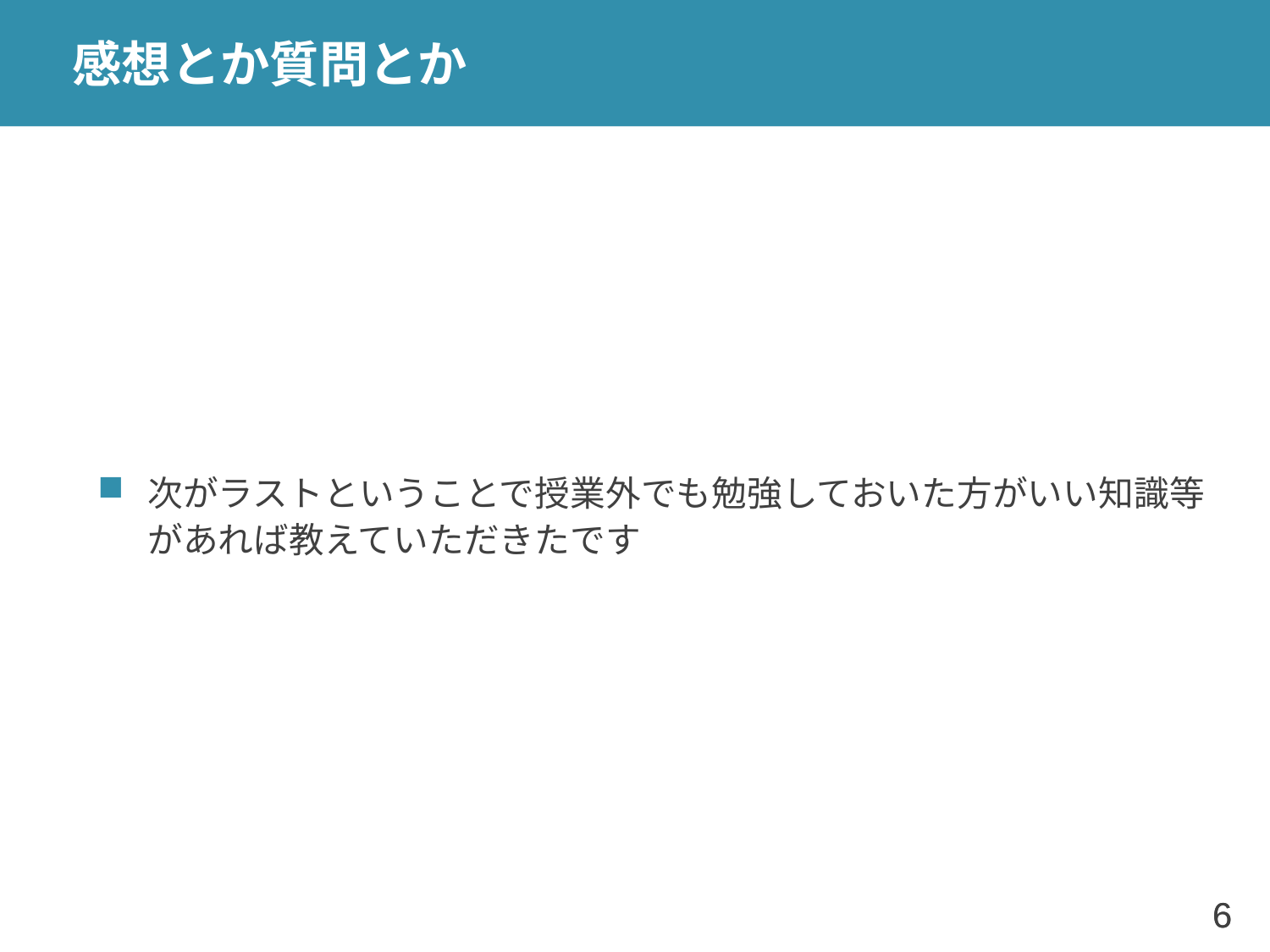

# 感想とか質問とか
次がラストということで授業外でも勉強しておいた方がいい知識等があれば教えていただきたです